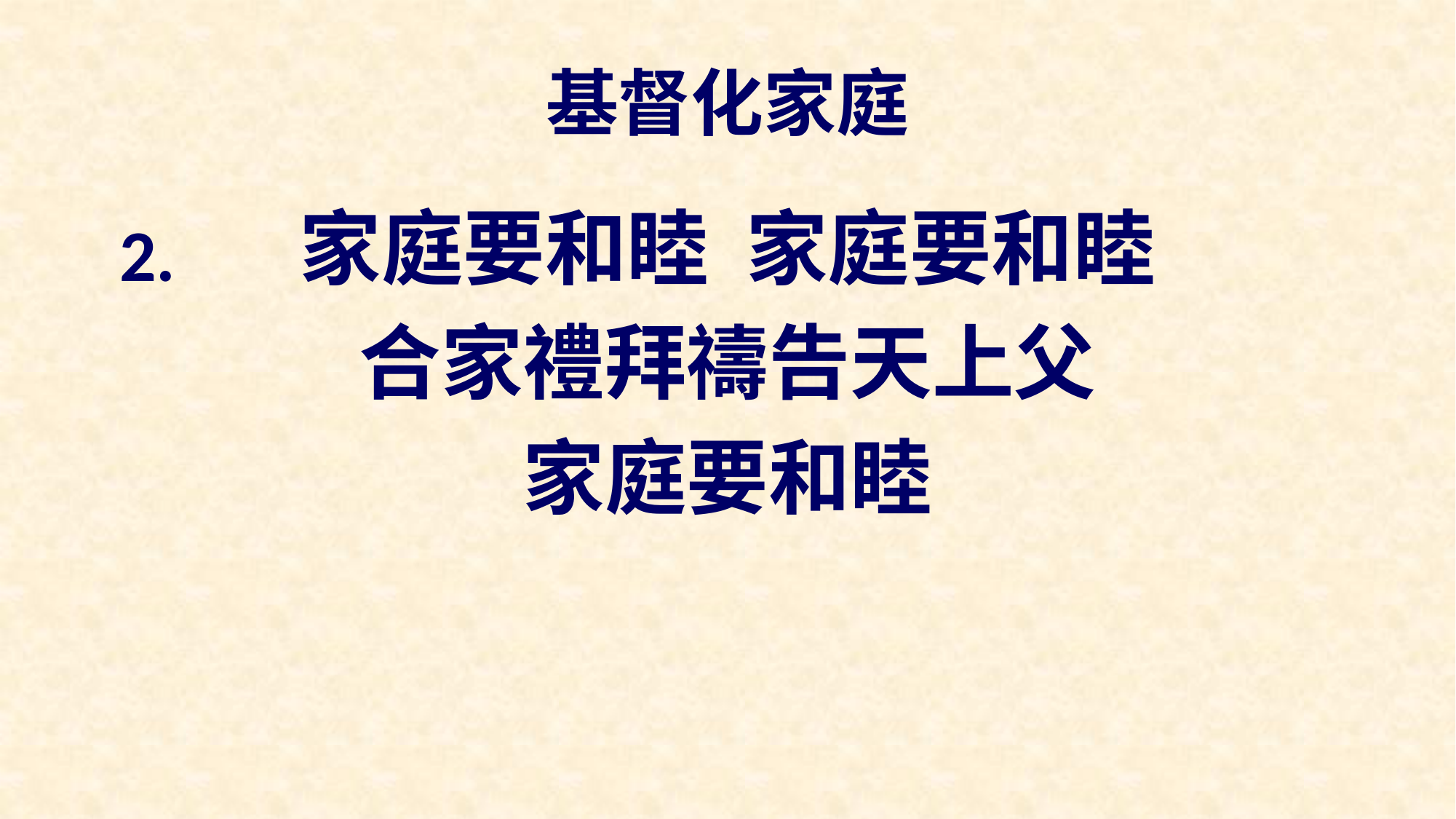

# 基督化家庭
家庭要和睦  家庭要和睦
合家禮拜禱告天上父
家庭要和睦
2.